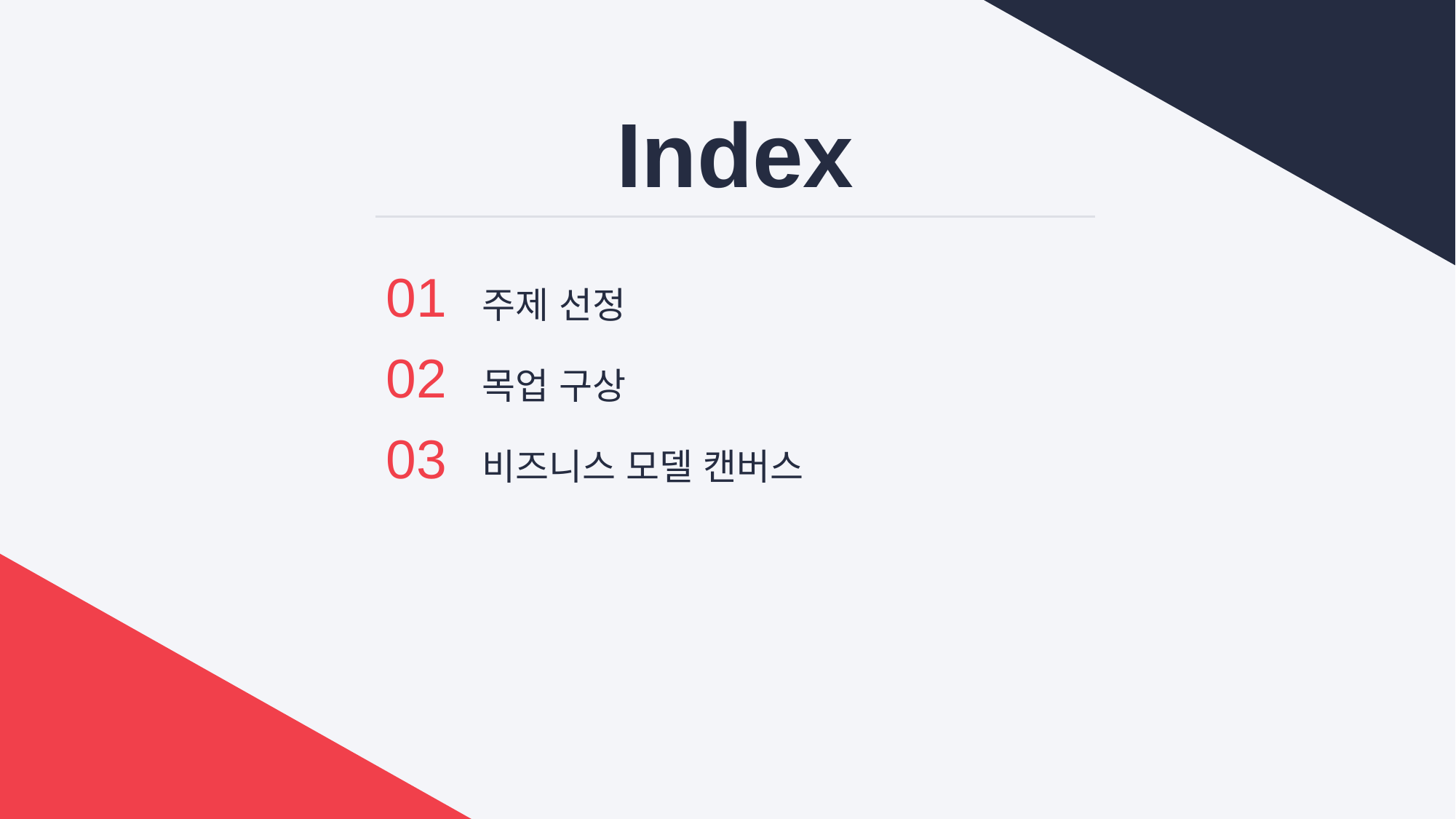

Index
주제 선정
목업 구상
비즈니스 모델 캔버스
01
02
03